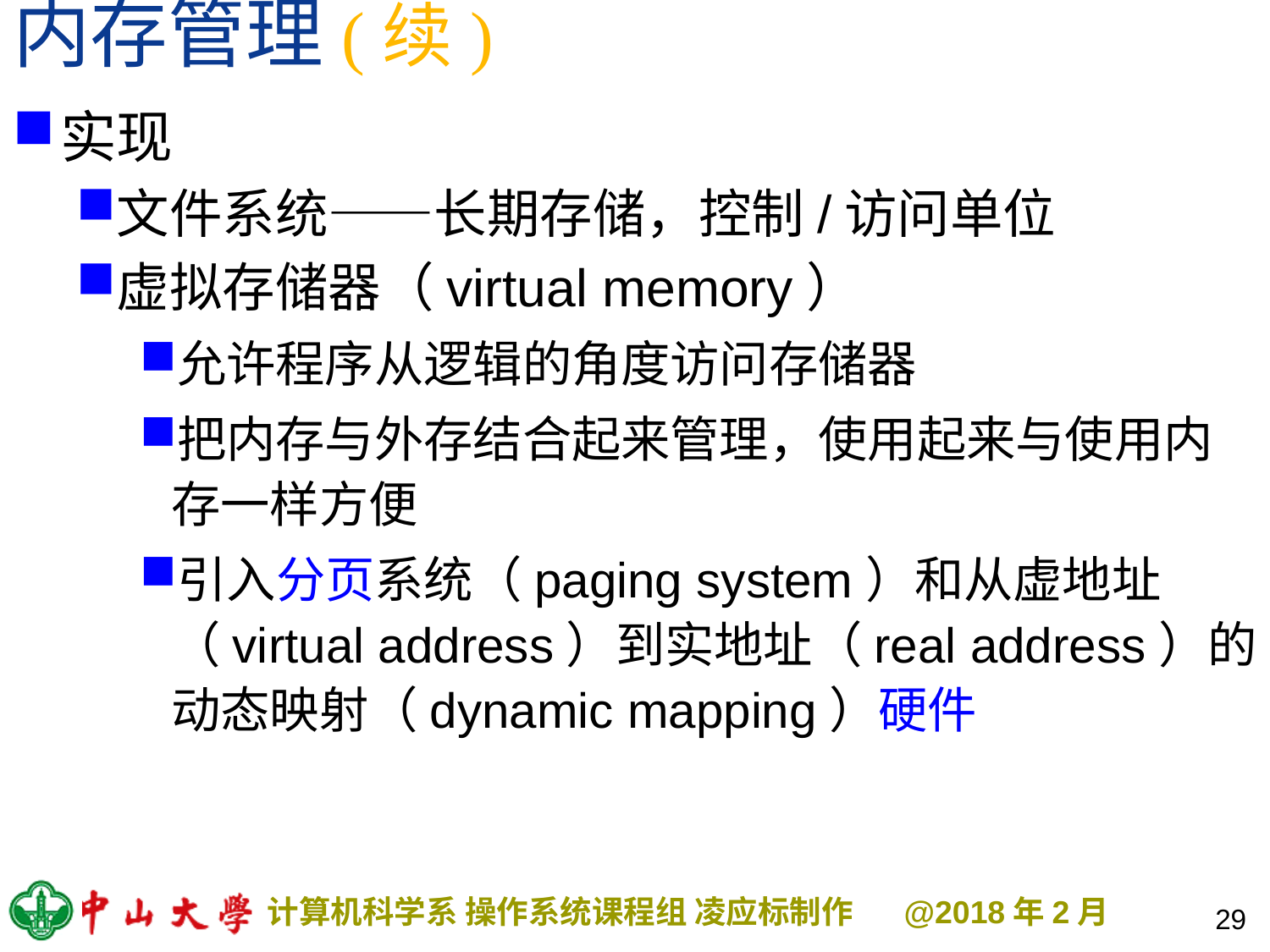

# 内存管理(续)
实现
文件系统——长期存储，控制/访问单位
虚拟存储器（virtual memory）
允许程序从逻辑的角度访问存储器
把内存与外存结合起来管理，使用起来与使用内存一样方便
引入分页系统（paging system）和从虚地址（virtual address）到实地址（real address）的动态映射（dynamic mapping）硬件
29